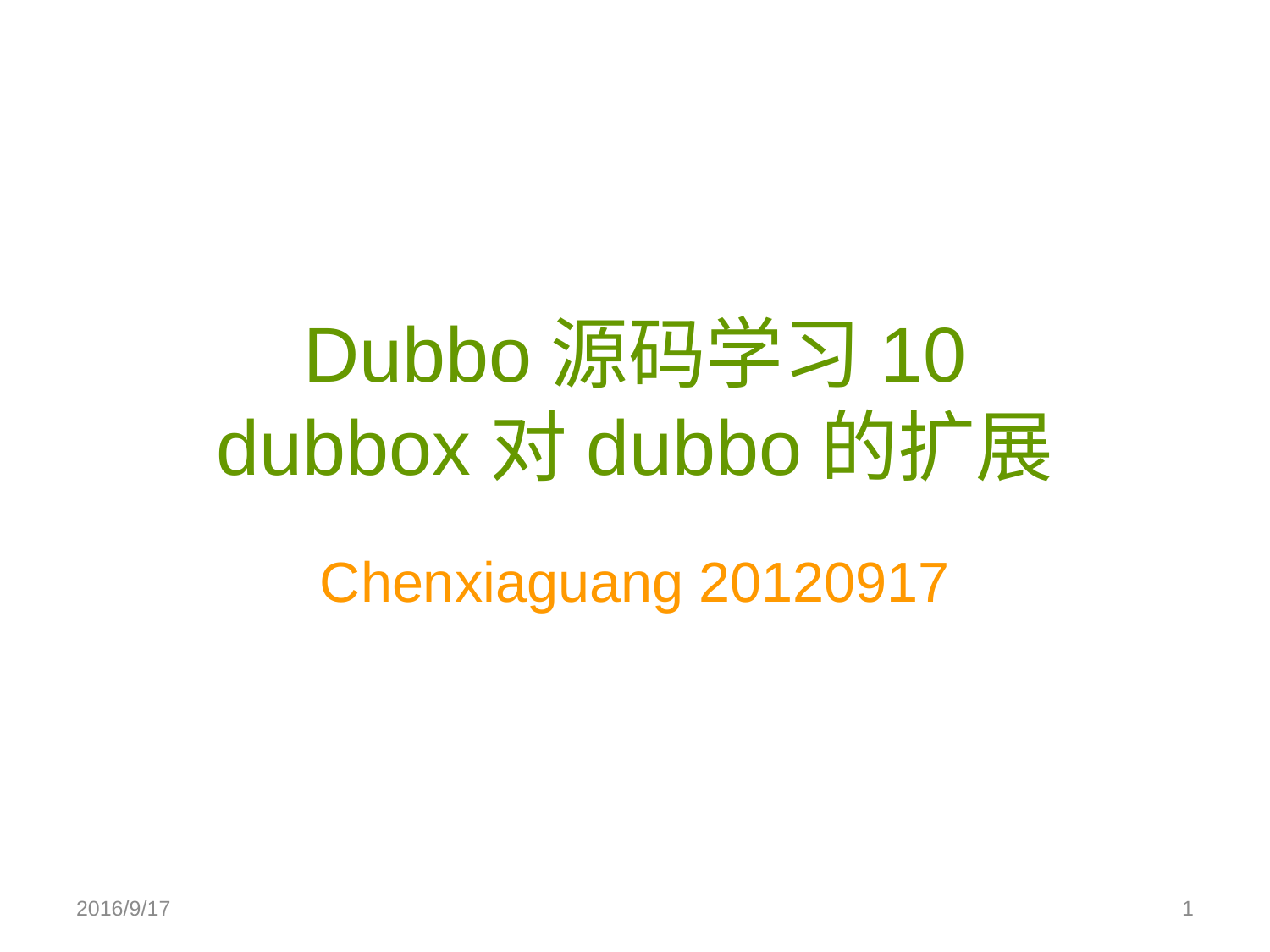

# Dubbo源码学习10 dubbox对dubbo的扩展
Chenxiaguang 20120917
2016/9/17
1